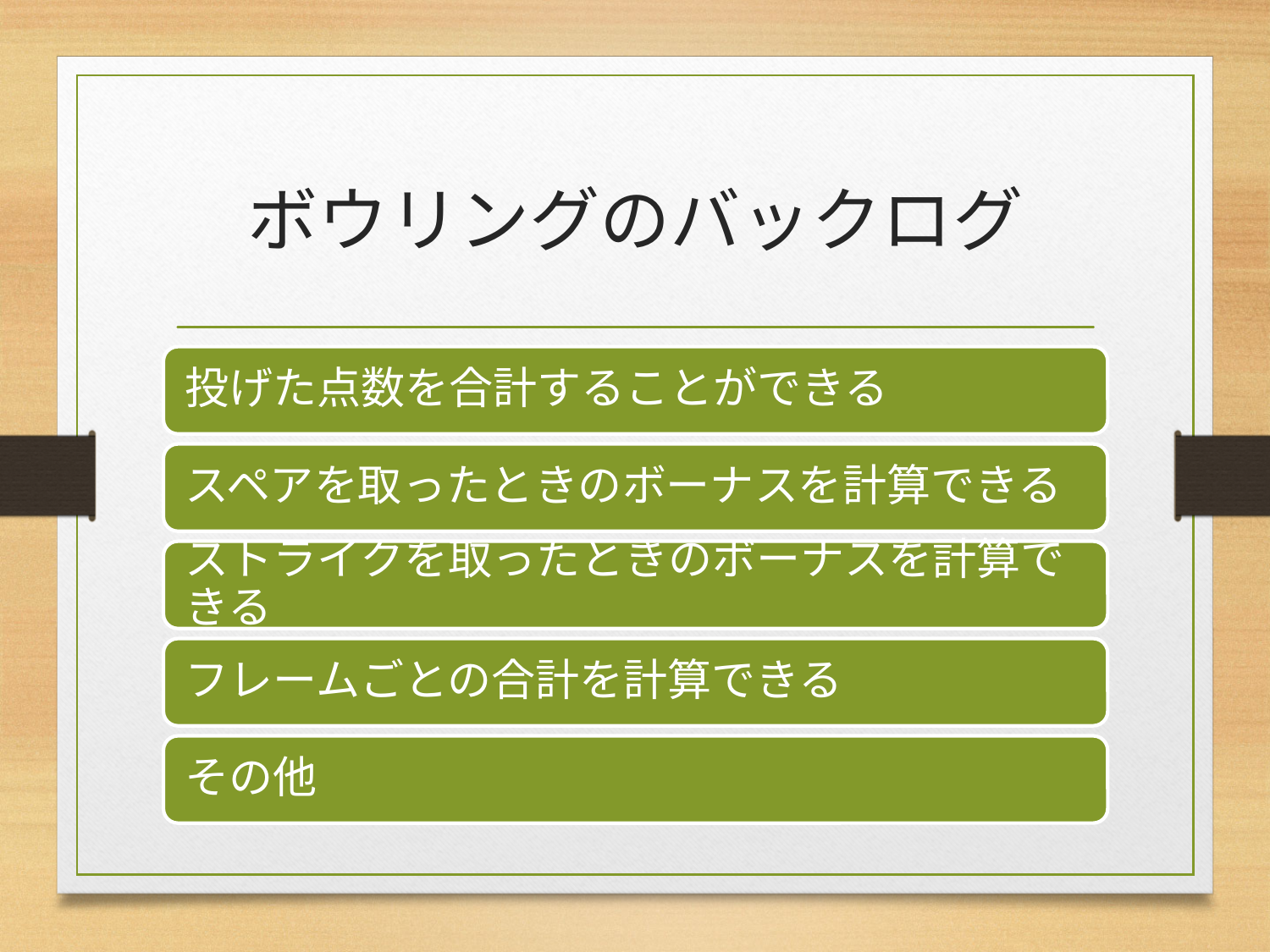

# ボウリングのバックログ
投げた点数を合計することができる
スペアを取ったときのボーナスを計算できる
ストライクを取ったときのボーナスを計算できる
フレームごとの合計を計算できる
その他